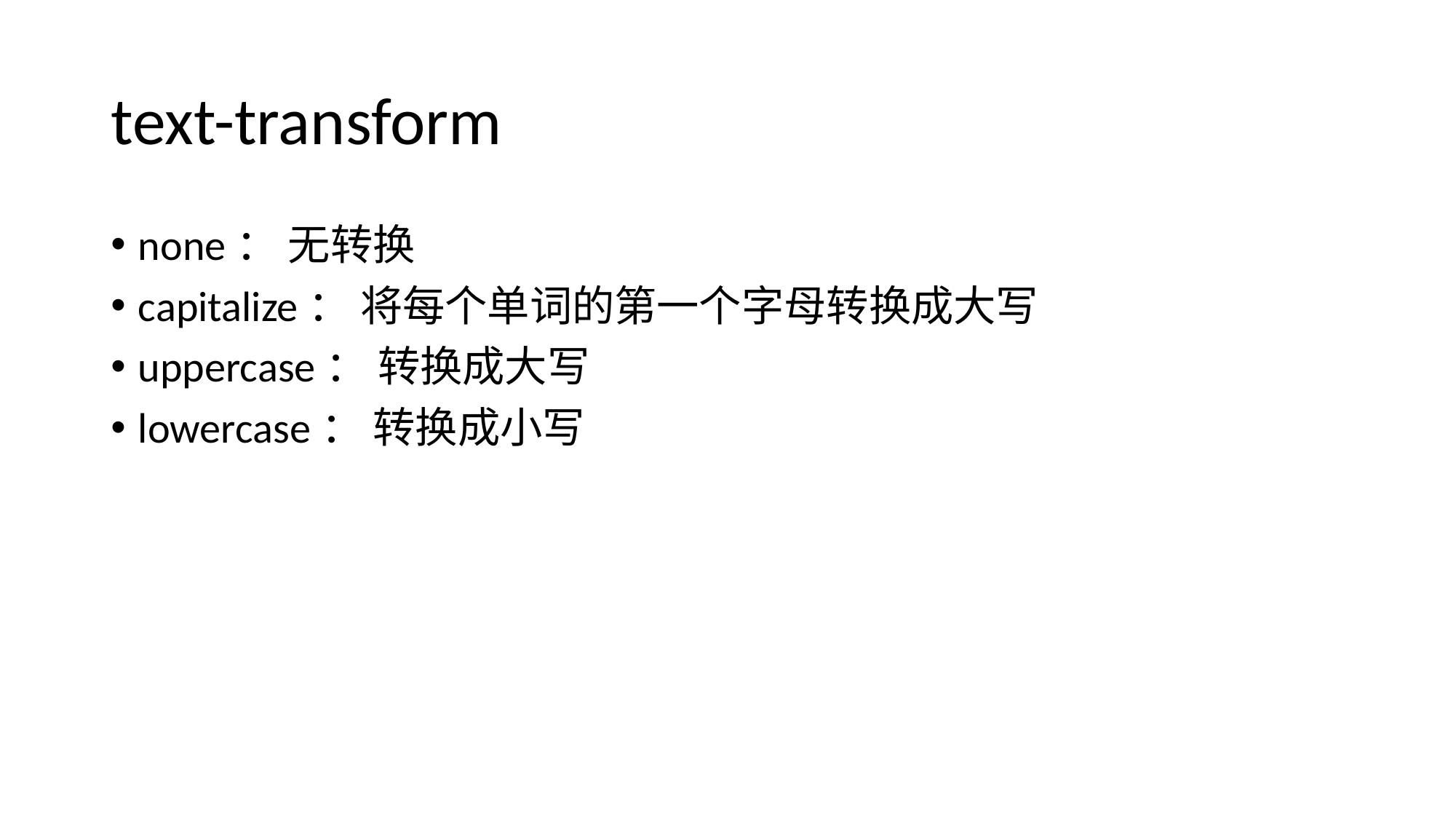

# text-transform
none： 无转换
capitalize： 将每个单词的第一个字母转换成大写
uppercase： 转换成大写
lowercase： 转换成小写